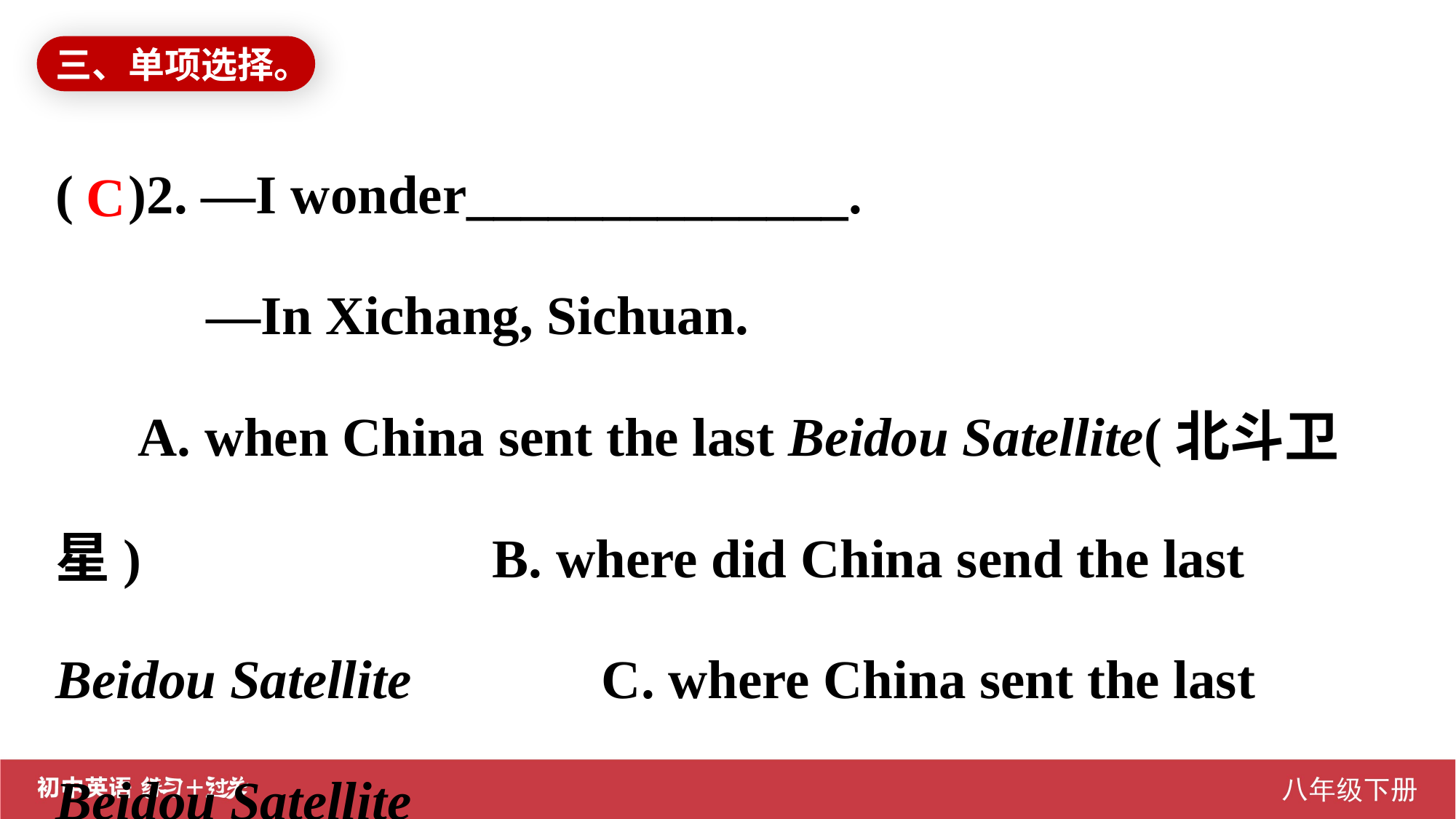

三、单项选择。
(    )2. —I wonder______________.
	   —In Xichang, Sichuan.
      A. when China sent the last Beidou Satellite(北斗卫星)                         	B. where did China send the last Beidou Satellite           	C. where China sent the last Beidou Satellite
C